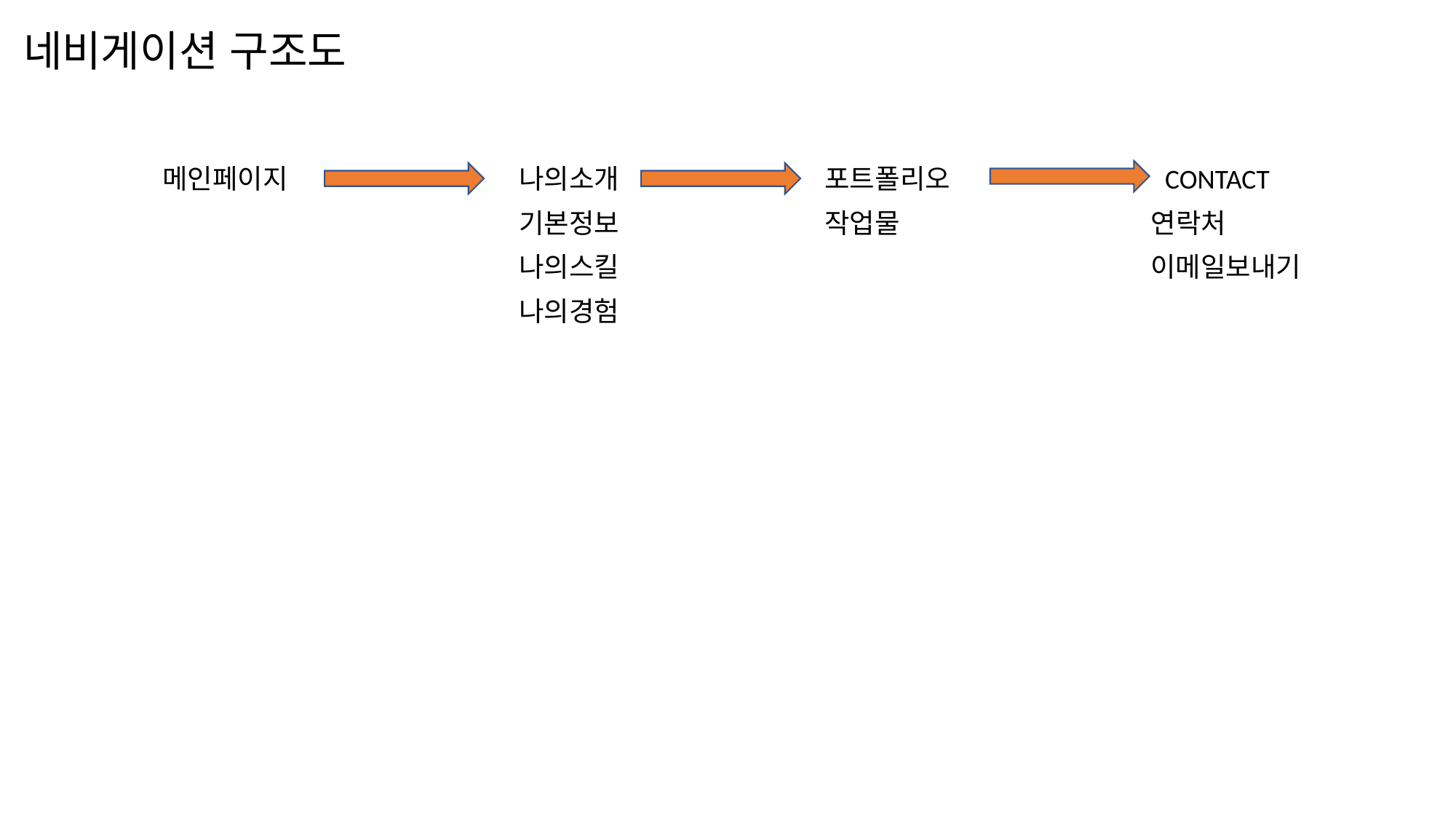

네비게이션 구조도
메인페이지
나의소개
포트폴리오
CONTACT

기본정보
작업물
연락처
나의스킬
이메일보내기
나의경험